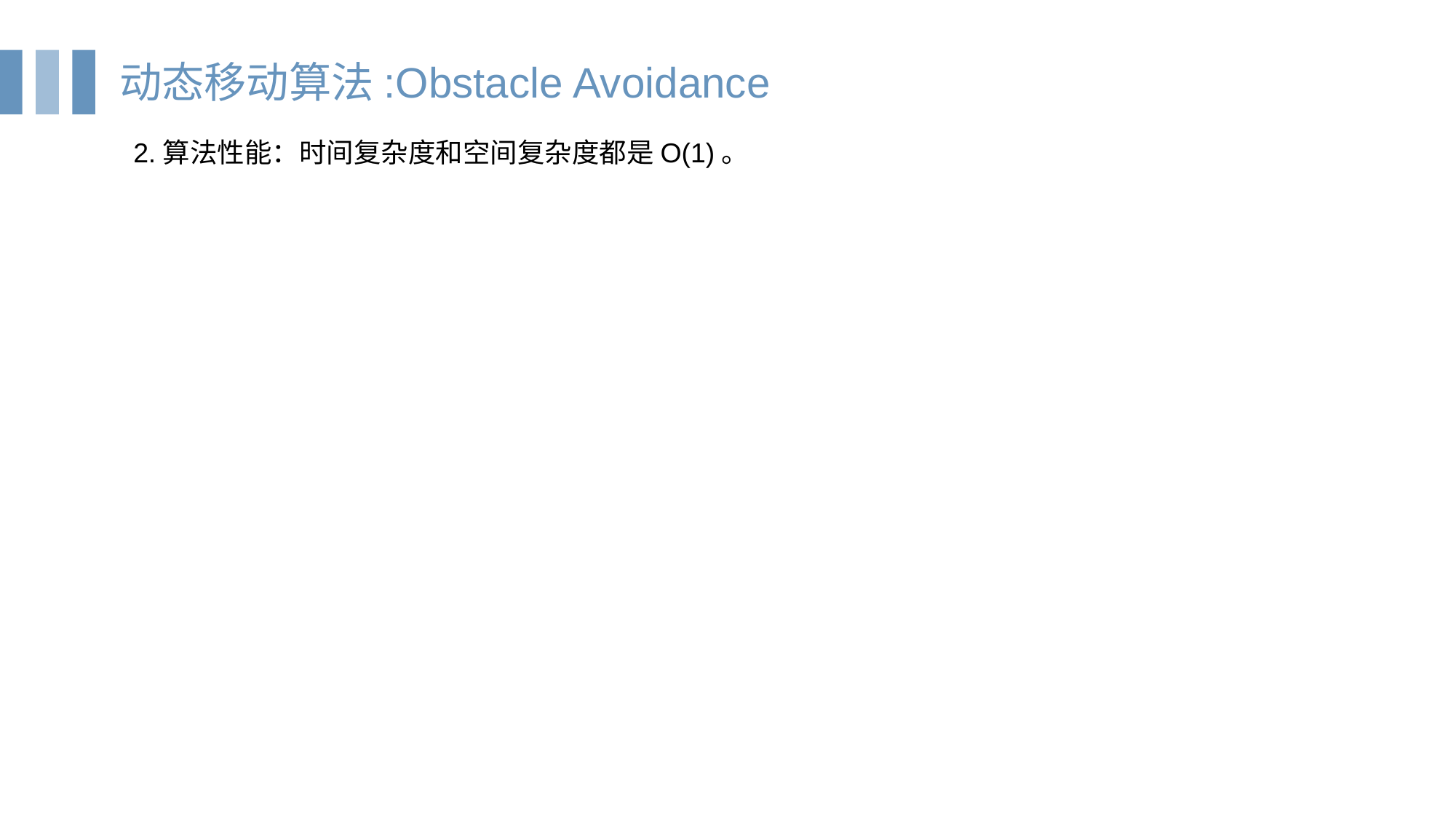

动态移动算法:Obstacle Avoidance

2.算法性能：时间复杂度和空间复杂度都是O(1)。

Add your  text here
lorem ipsum dolor sit amet, please add your text here, lorem ipsum dolor sit amet, please add your text here , lorem ipsum dolor sit amet, please add your text here